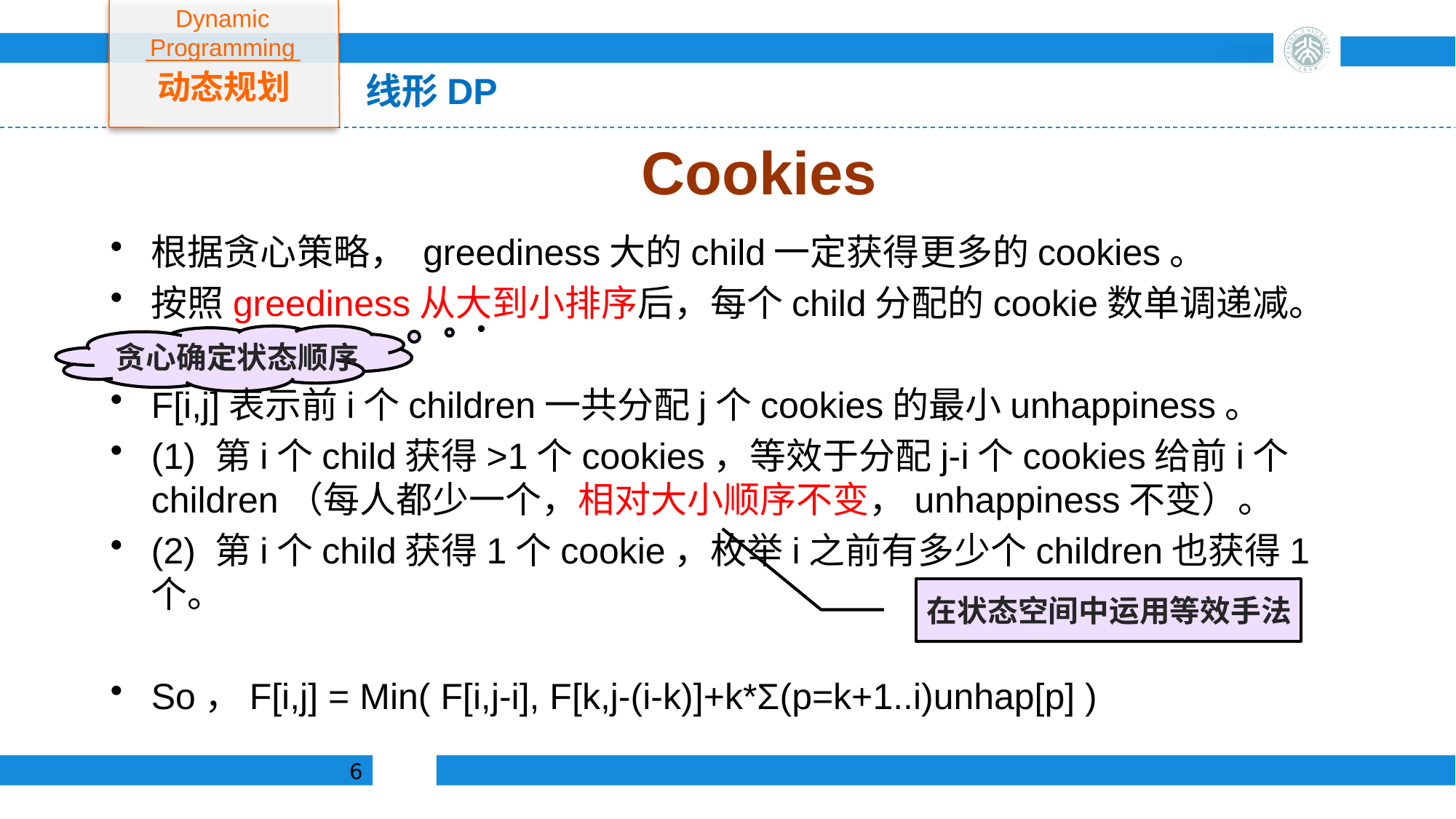

Dynamic Programming
动态规划
线形DP
# Cookies
根据贪心策略， greediness大的child一定获得更多的cookies。
按照greediness从大到小排序后，每个child分配的cookie数单调递减。

F[i,j]表示前i个children一共分配j个cookies的最小unhappiness。
(1) 第i个child获得>1个cookies，等效于分配j-i个cookies给前i个children（每人都少一个，相对大小顺序不变，unhappiness不变）。
(2) 第i个child获得1个cookie，枚举i之前有多少个children也获得1个。

So，F[i,j] = Min( F[i,j-i], F[k,j-(i-k)]+k*Σ(p=k+1..i)unhap[p] )
贪心确定状态顺序
在状态空间中运用等效手法